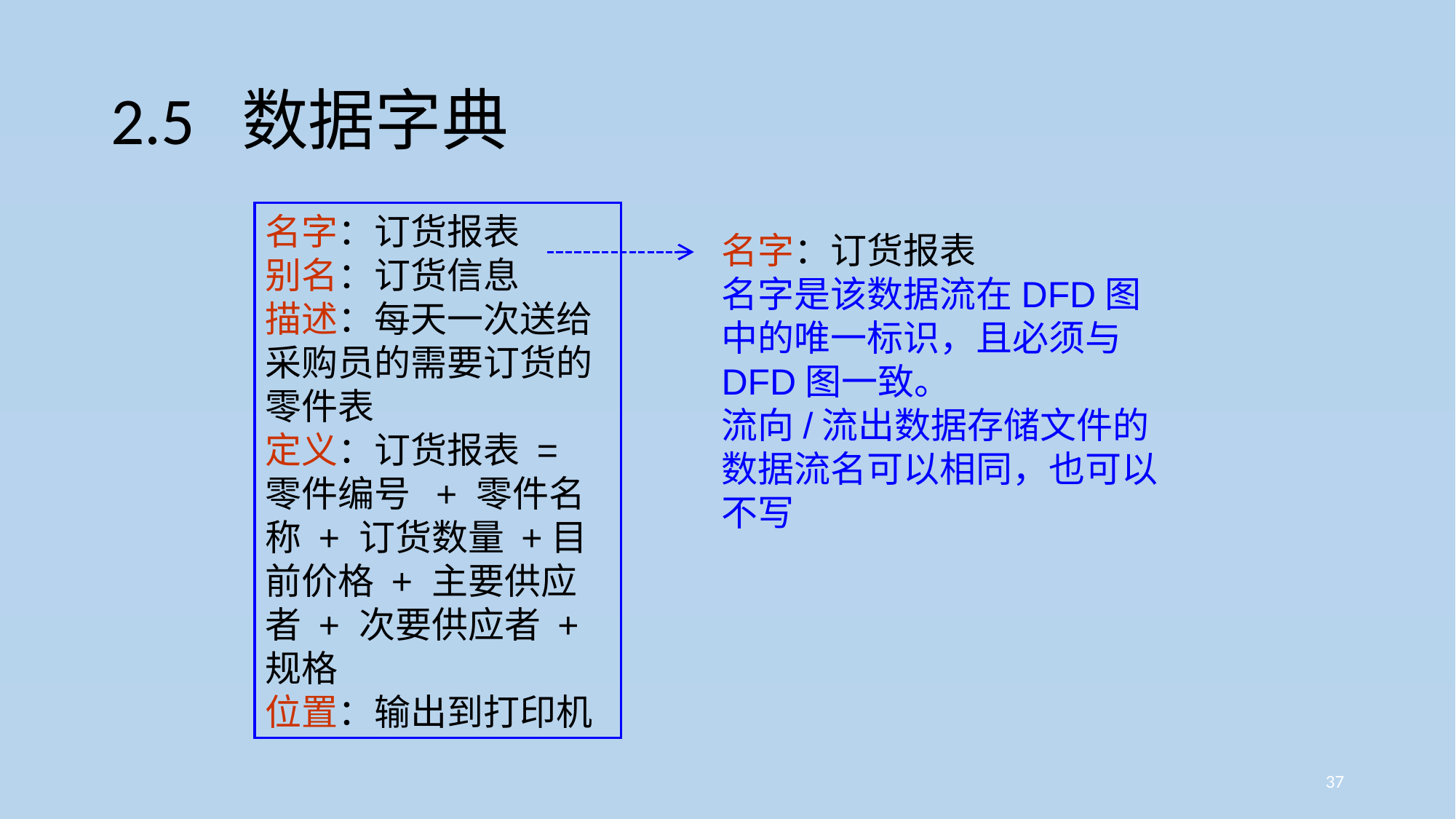

# 2.5  数据字典
名字：订货报表
名字是该数据流在DFD图中的唯一标识，且必须与DFD图一致。
流向/流出数据存储文件的数据流名可以相同，也可以不写

名字：订货报表
别名：订货信息
描述：每天一次送给采购员的需要订货的零件表
定义：订货报表 = 零件编号  + 零件名称 + 订货数量 +目前价格 + 主要供应者 + 次要供应者 + 规格
位置：输出到打印机
37